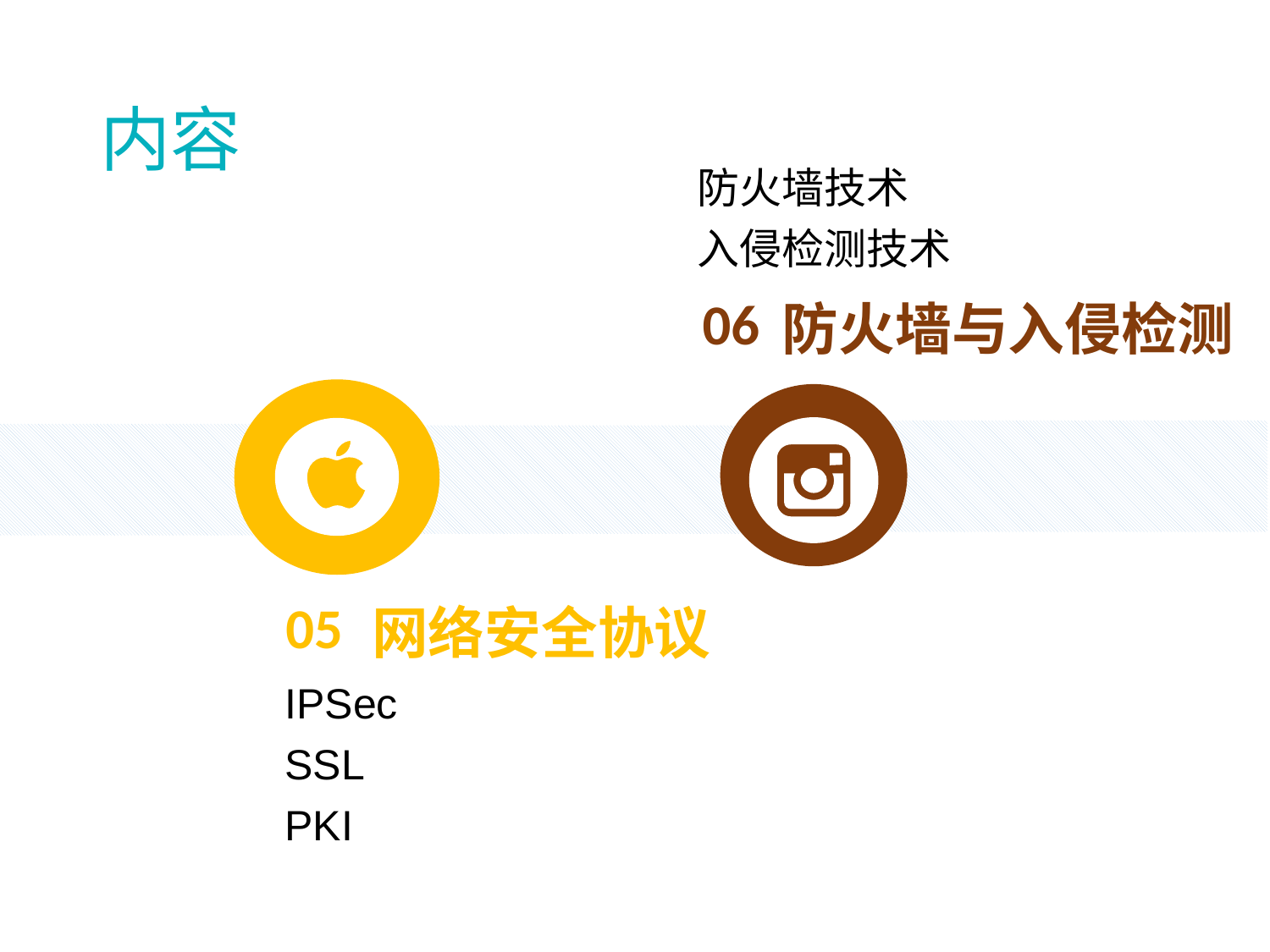

# 内容
防火墙技术
入侵检测技术
防火墙与入侵检测
06

05
网络安全协议
IPSec
SSL
PKI